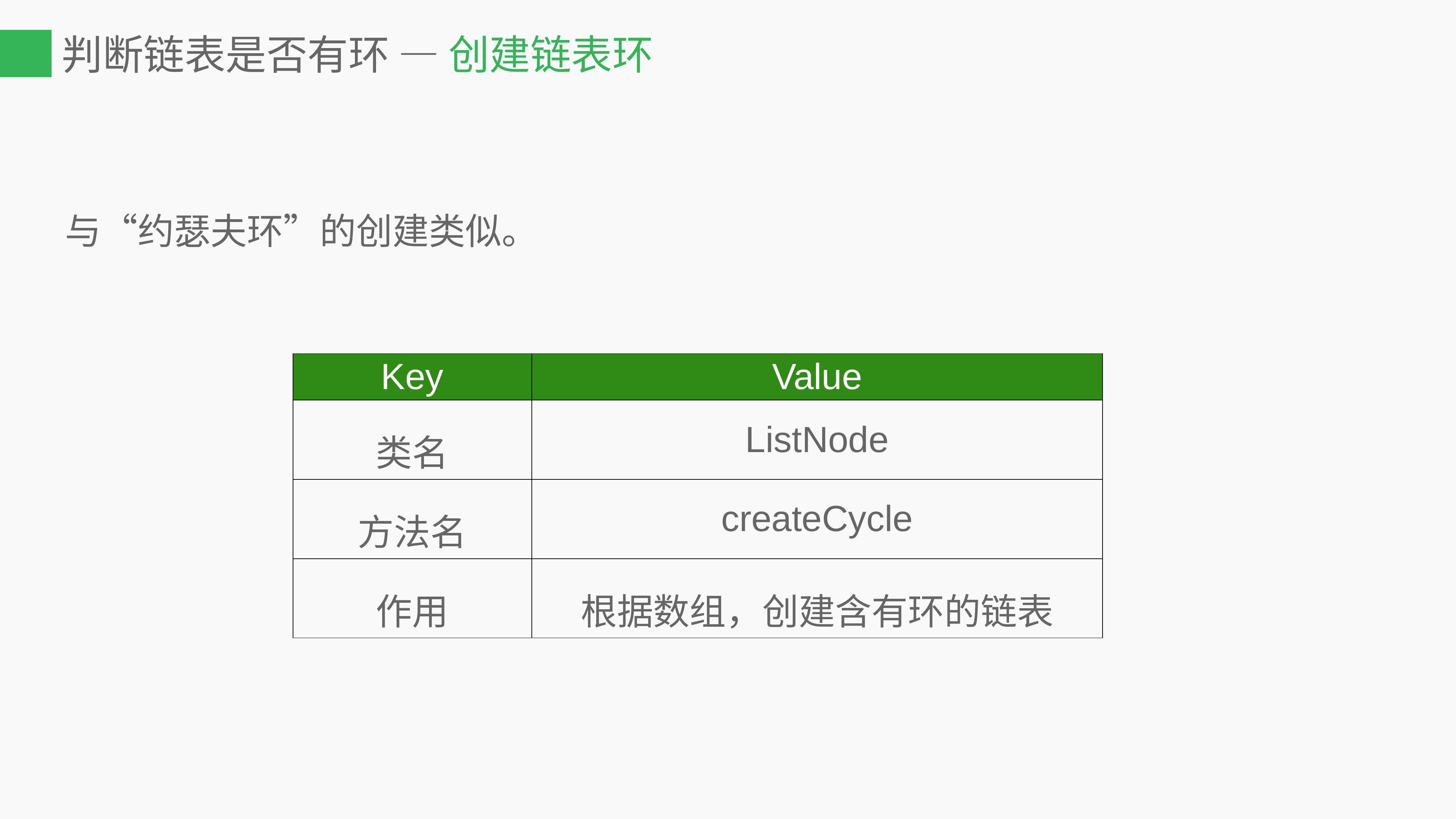

# 判断链表是否有环 — 创建链表环
与“约瑟夫环”的创建类似。
| Key | Value |
| --- | --- |
| 类名 | ListNode |
| 方法名 | createCycle |
| 作用 | 根据数组，创建含有环的链表 |